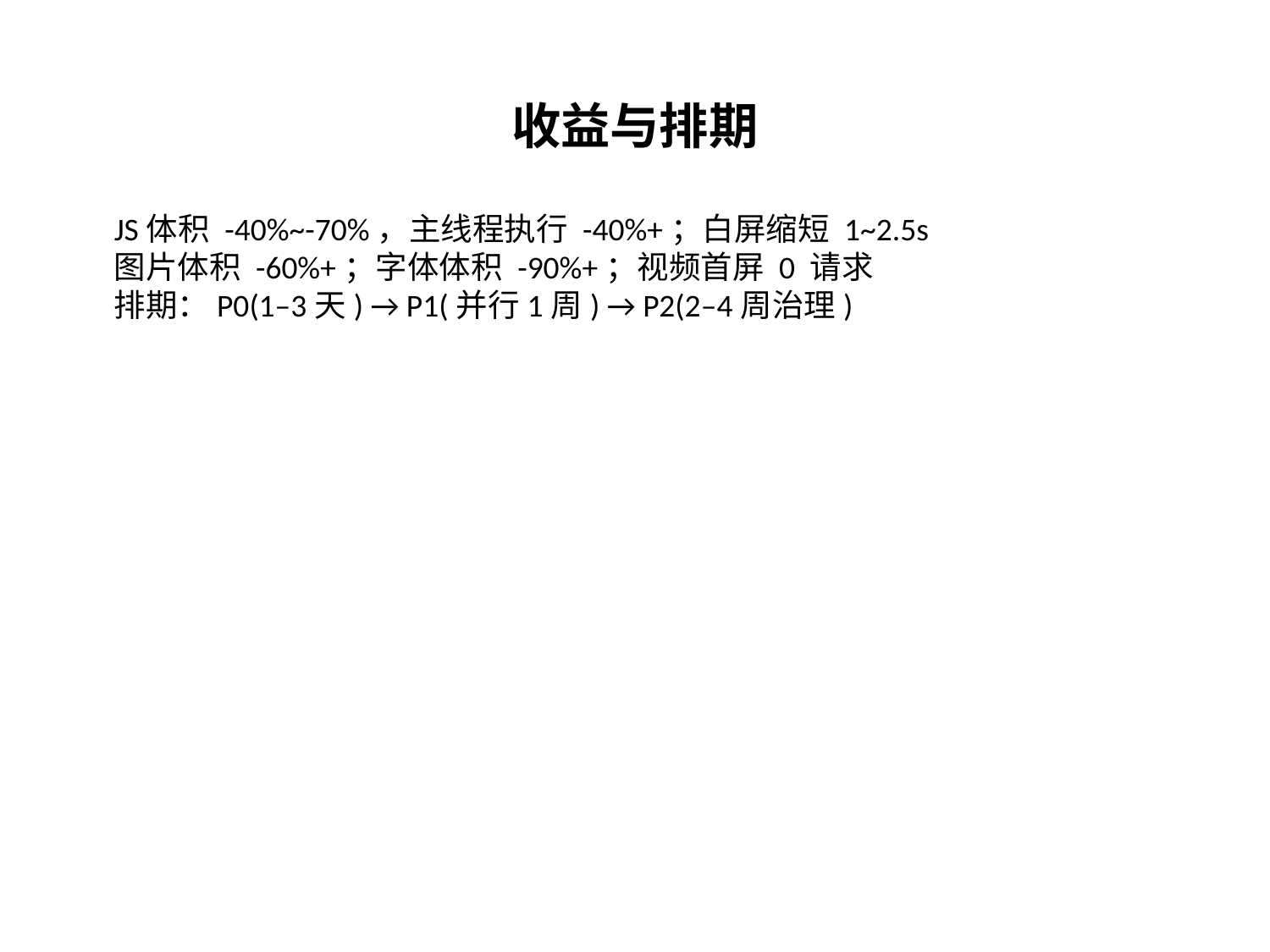

#
收益与排期
JS体积 -40%~-70%，主线程执行 -40%+；白屏缩短 1~2.5s
图片体积 -60%+；字体体积 -90%+；视频首屏 0 请求
排期：P0(1–3天) → P1(并行1周) → P2(2–4周治理)